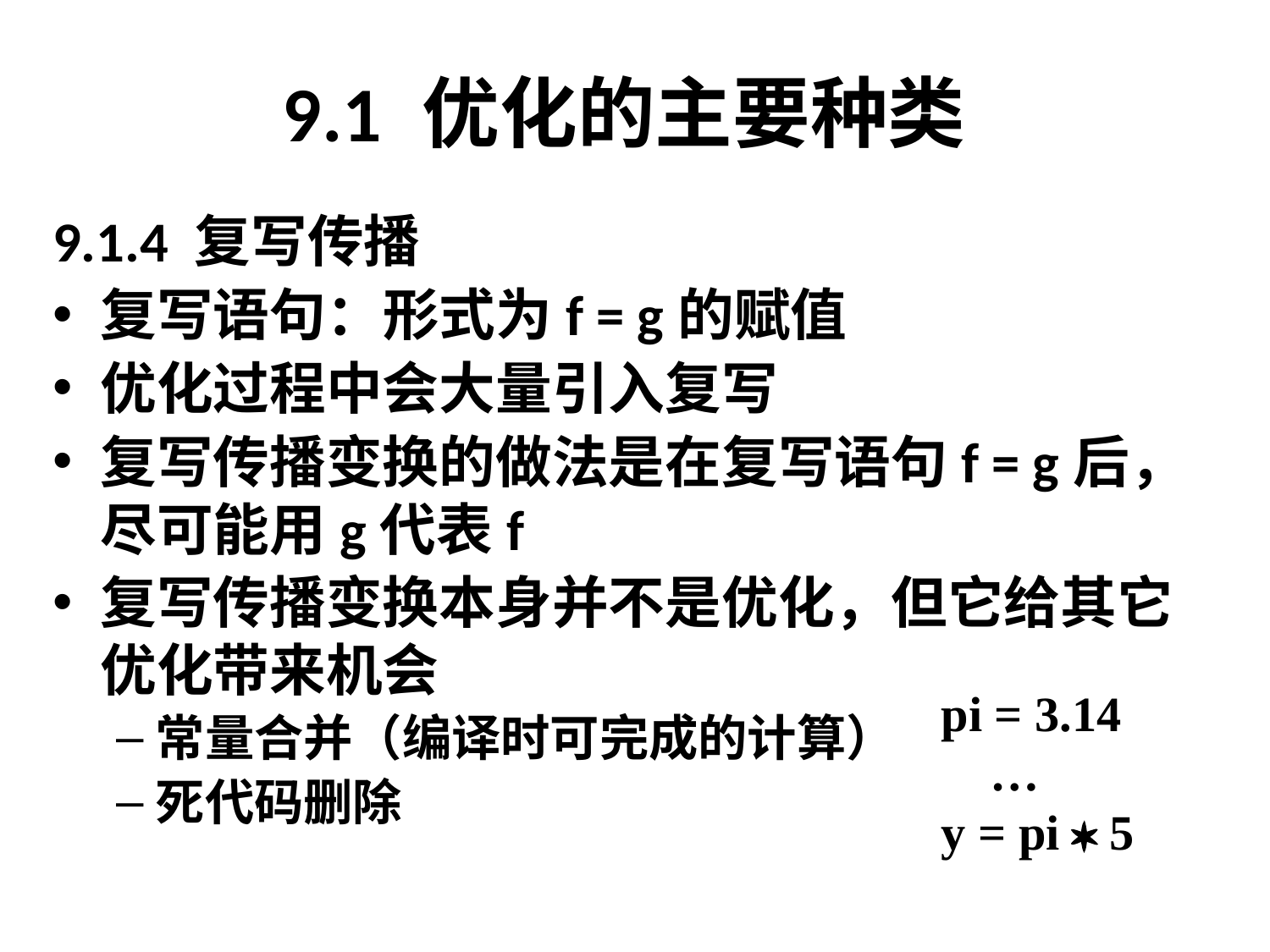

# 9.1 优化的主要种类
9.1.4 复写传播
复写语句：形式为f = g的赋值
优化过程中会大量引入复写
复写传播变换的做法是在复写语句f = g后，尽可能用g代表f
复写传播变换本身并不是优化，但它给其它优化带来机会
常量合并（编译时可完成的计算）
死代码删除
pi = 3.14
    …
y = pi ∗ 5